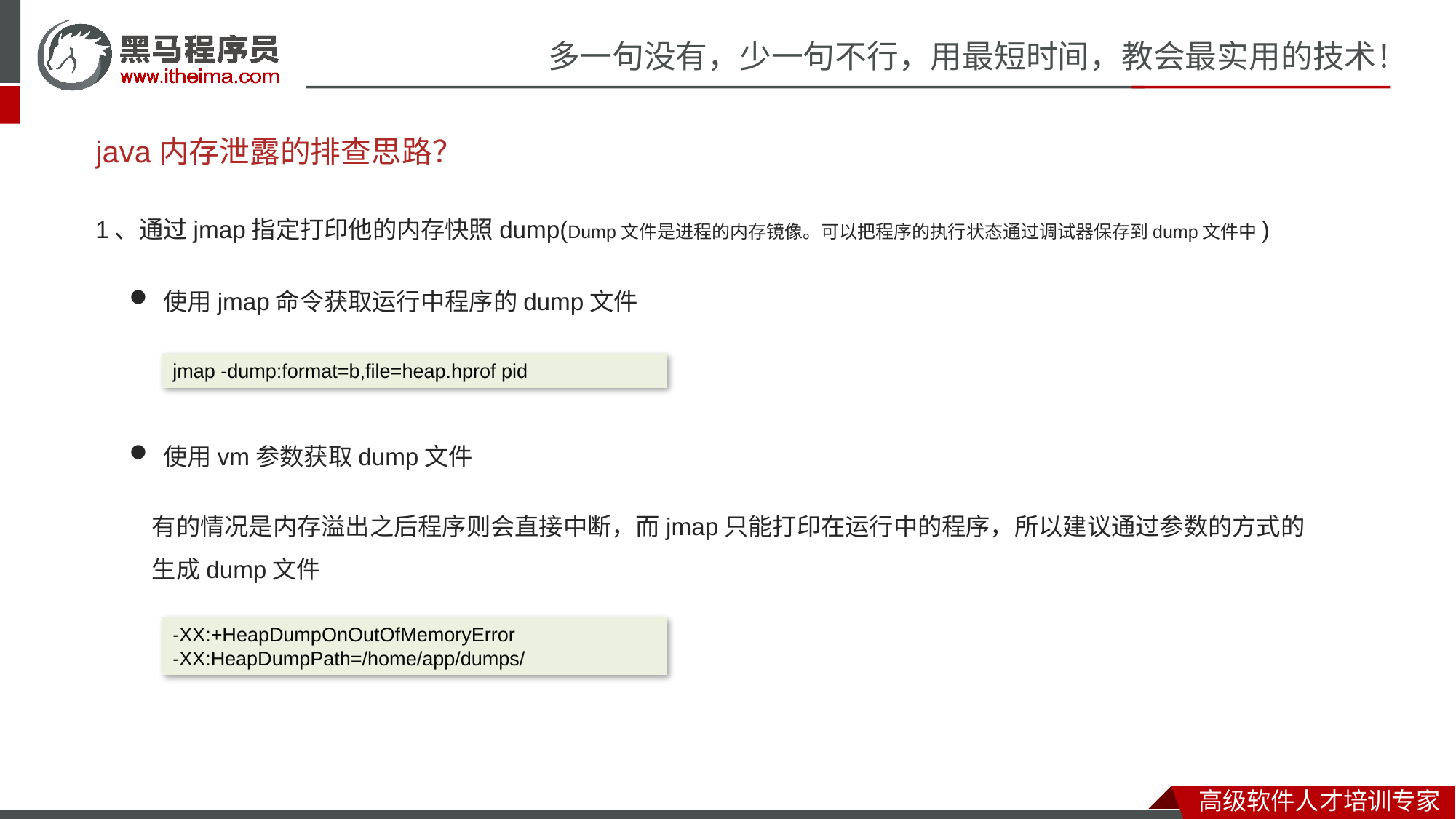

# java内存泄露的排查思路？
1、通过jmap指定打印他的内存快照dump(Dump文件是进程的内存镜像。可以把程序的执行状态通过调试器保存到dump文件中)
使用jmap命令获取运行中程序的dump文件
jmap -dump:format=b,file=heap.hprof pid
使用vm参数获取dump文件
有的情况是内存溢出之后程序则会直接中断，而jmap只能打印在运行中的程序，所以建议通过参数的方式的生成dump文件
-XX:+HeapDumpOnOutOfMemoryError
-XX:HeapDumpPath=/home/app/dumps/